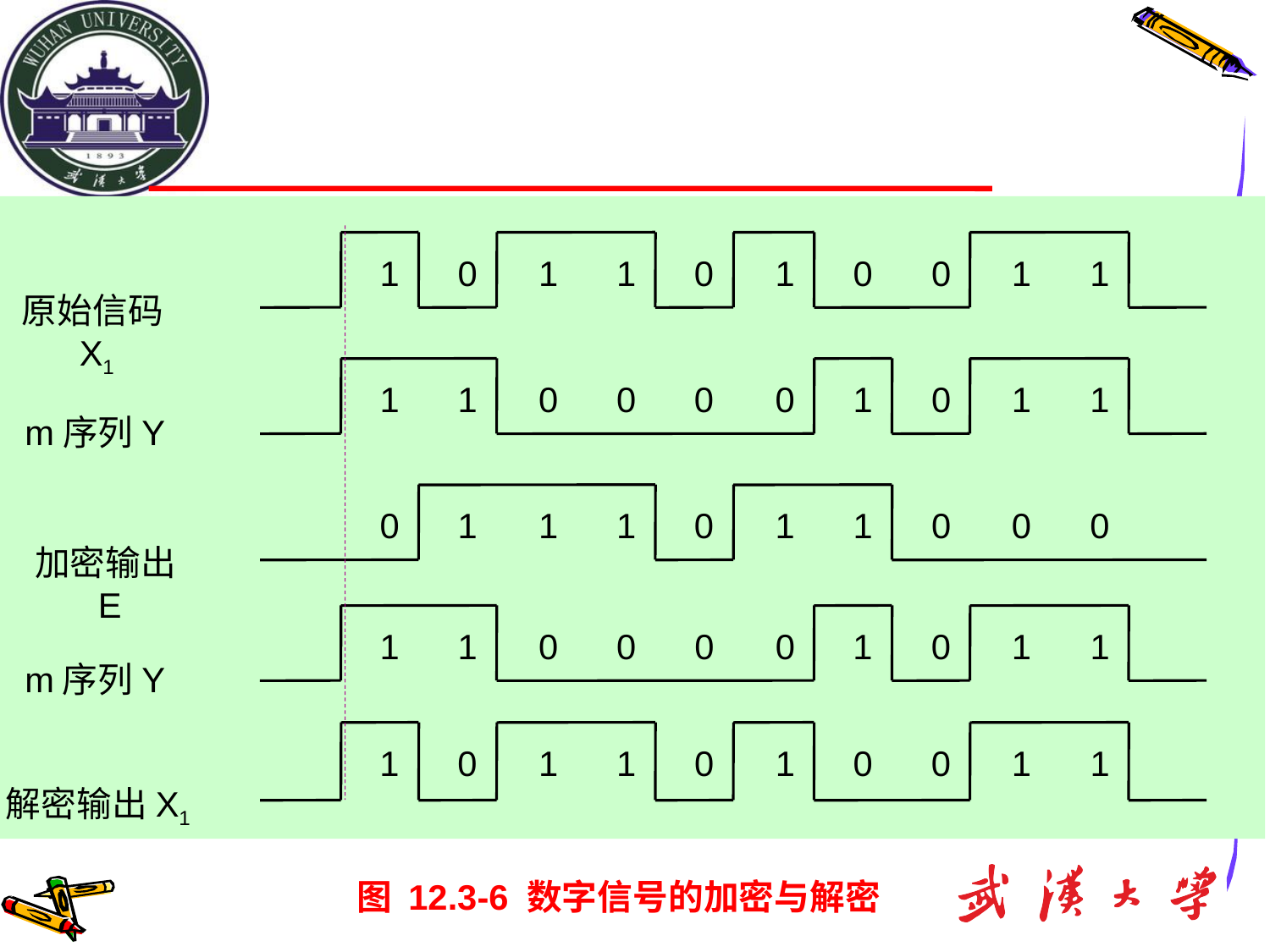

1
0
1
1
0
1
0
0
1
1
原始信码X1

1
1
0
0
0
0
1
0
1
1
m序列Y

0
1
1
1
0
1
1
0
0
0
加密输出E

1
1
0
0
0
0
1
0
1
1
m序列Y

1
0
1
1
0
1
0
0
1
1
解密输出X1

图 12.3-6 数字信号的加密与解密